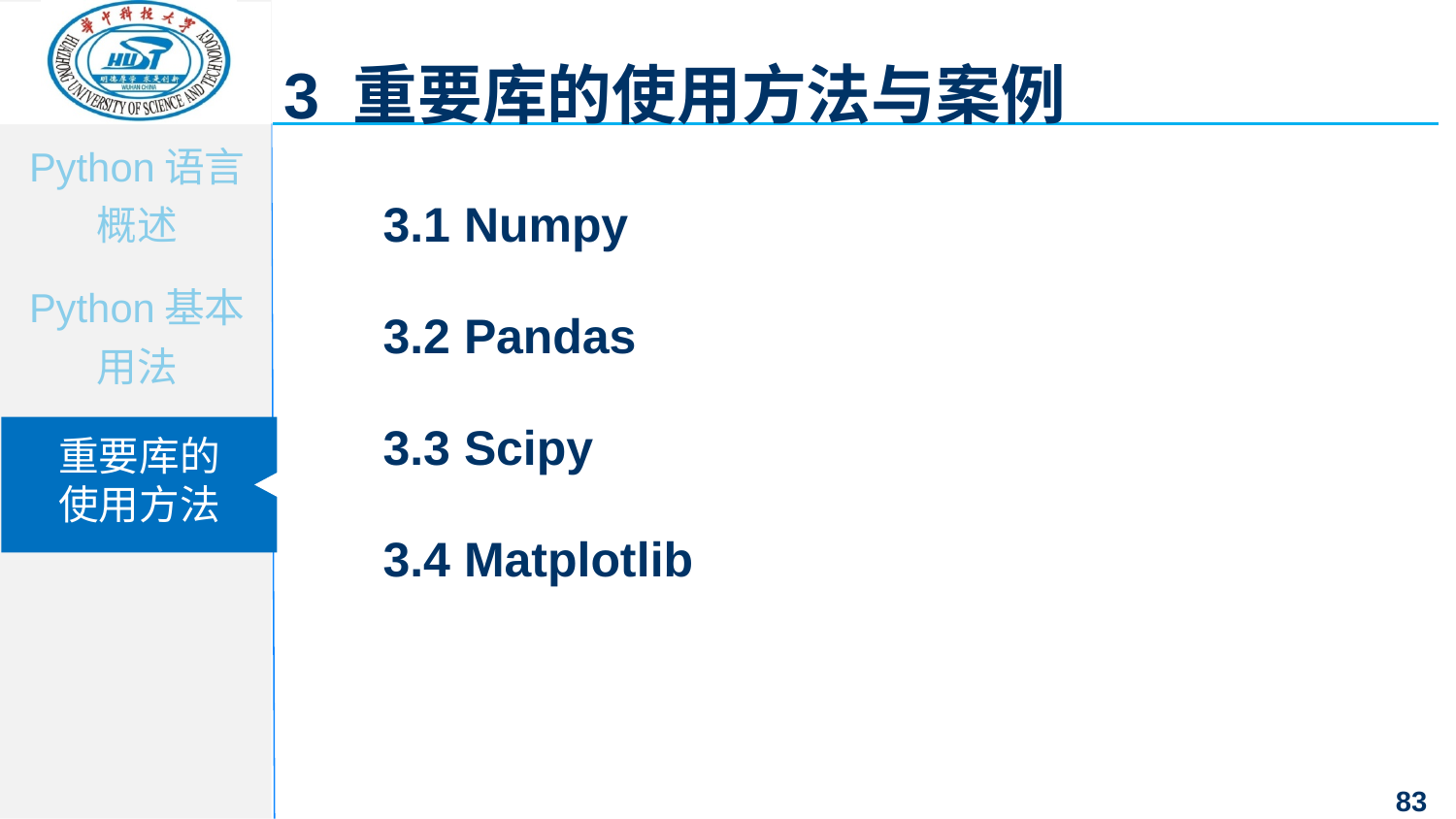

3 重要库的使用方法与案例
3.1 Numpy
3.2 Pandas
3.3 Scipy
3.4 Matplotlib